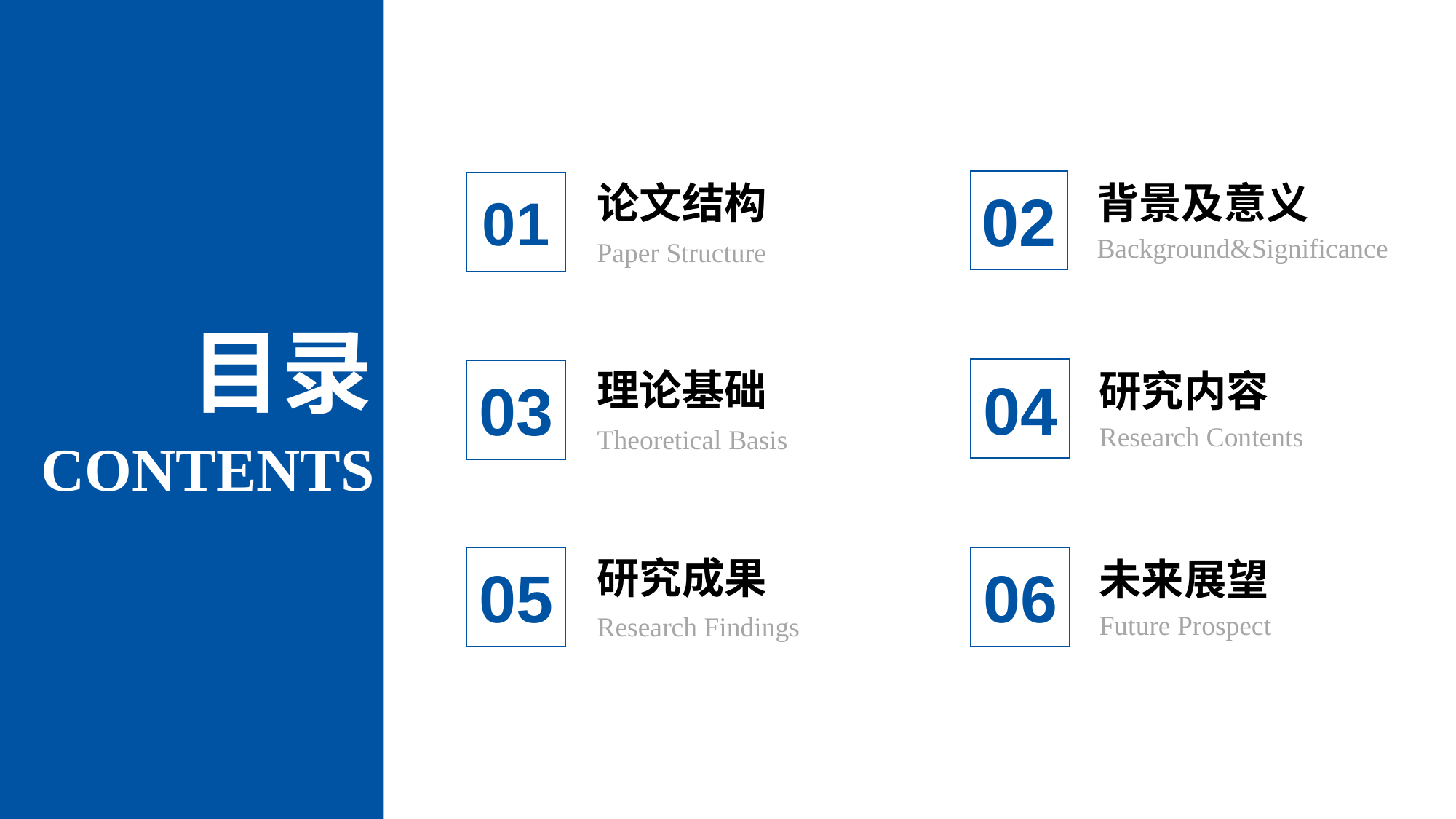

论文结构
Paper Structure

01
背景及意义
Background&Significance

02
目录
理论基础
Theoretical Basis

03
研究内容
Research Contents

04
CONTENTS
研究成果
Research Findings

05
未来展望
Future Prospect

06